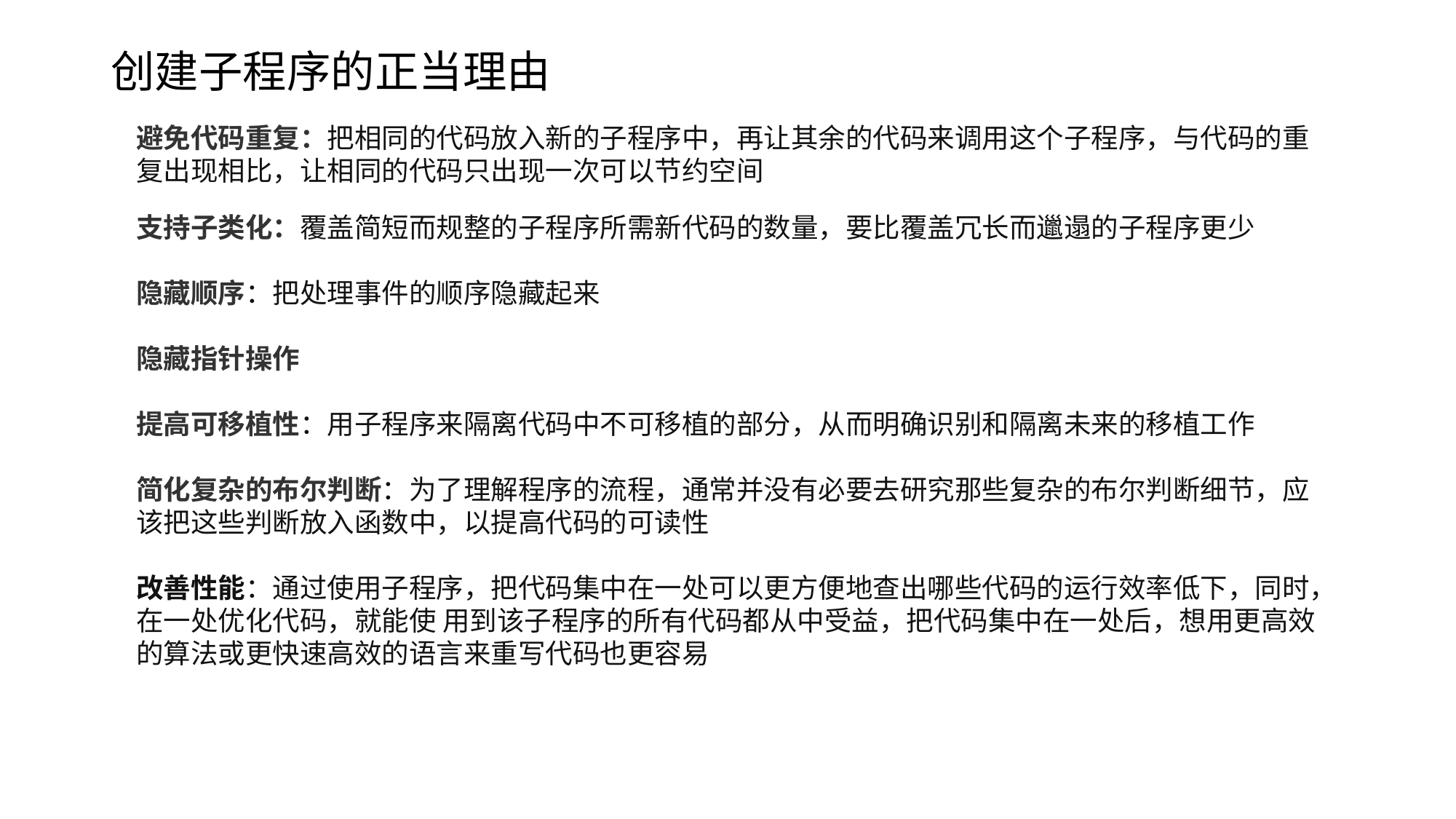

# 创建子程序的正当理由
避免代码重复：把相同的代码放入新的子程序中，再让其余的代码来调用这个子程序，与代码的重复出现相比，让相同的代码只出现一次可以节约空间
支持子类化：覆盖简短而规整的子程序所需新代码的数量，要比覆盖冗长而邋遢的子程序更少

隐藏顺序：把处理事件的顺序隐藏起来

隐藏指针操作
提高可移植性：用子程序来隔离代码中不可移植的部分，从而明确识别和隔离未来的移植工作

简化复杂的布尔判断：为了理解程序的流程，通常并没有必要去研究那些复杂的布尔判断细节，应该把这些判断放入函数中，以提高代码的可读性

改善性能：通过使用子程序，把代码集中在一处可以更方便地查出哪些代码的运行效率低下，同时，在一处优化代码，就能使 用到该子程序的所有代码都从中受益，把代码集中在一处后，想用更高效的算法或更快速高效的语言来重写代码也更容易